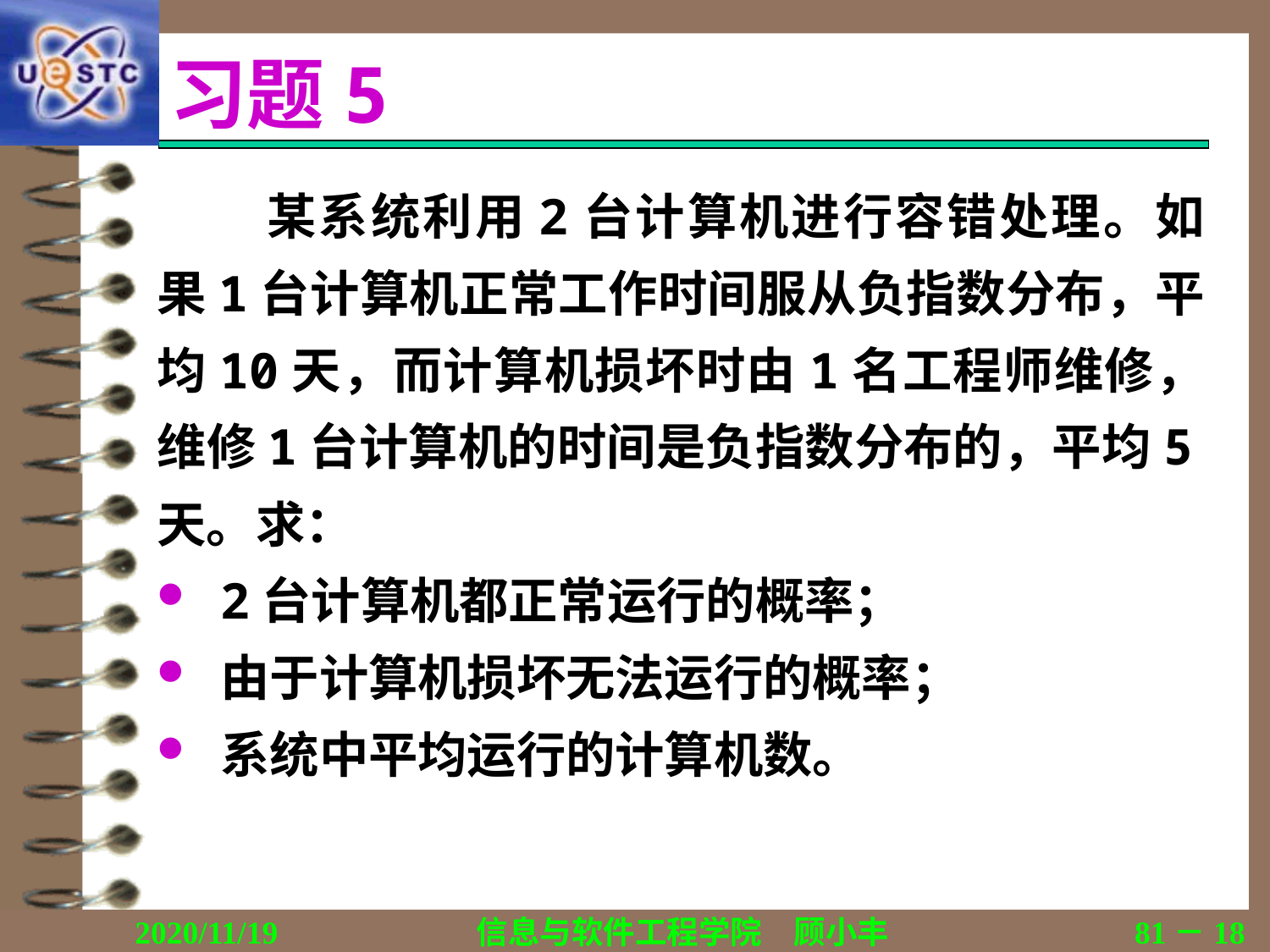

# 习题5
某系统利用2台计算机进行容错处理。如果1台计算机正常工作时间服从负指数分布，平均10天，而计算机损坏时由1名工程师维修，维修1台计算机的时间是负指数分布的，平均5天。求：
2台计算机都正常运行的概率；
由于计算机损坏无法运行的概率；
系统中平均运行的计算机数。
2020/11/19
信息与软件工程学院　顾小丰
81－18